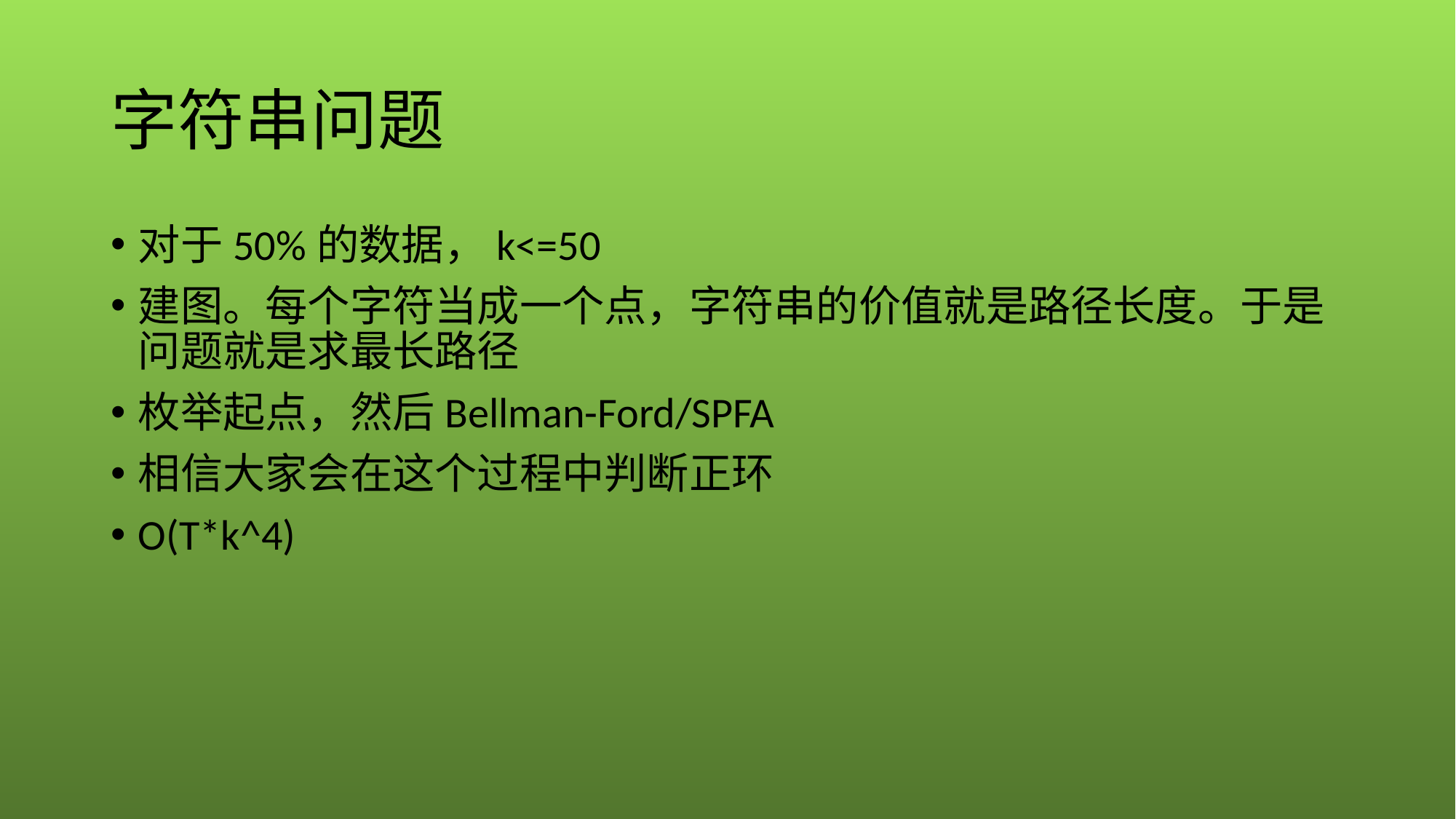

# 字符串问题
对于50%的数据，k<=50
建图。每个字符当成一个点，字符串的价值就是路径长度。于是问题就是求最长路径
枚举起点，然后Bellman-Ford/SPFA
相信大家会在这个过程中判断正环
O(T*k^4)